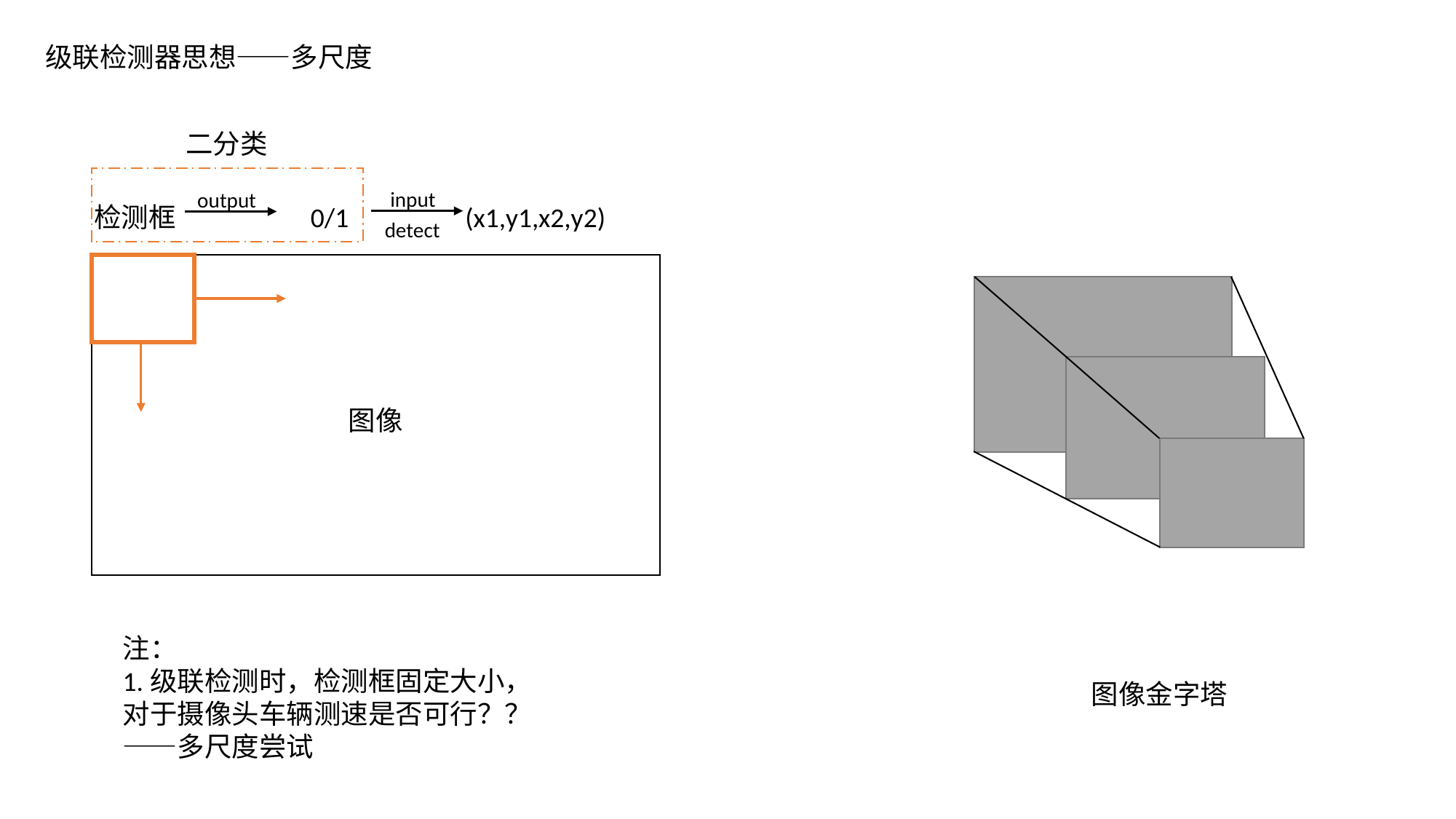

级联检测器思想——多尺度
二分类

input
output
检测框
0/1
(x1,y1,x2,y2)
detect

图像

注：
1.级联检测时，检测框固定大小，对于摄像头车辆测速是否可行？？——多尺度尝试
图像金字塔